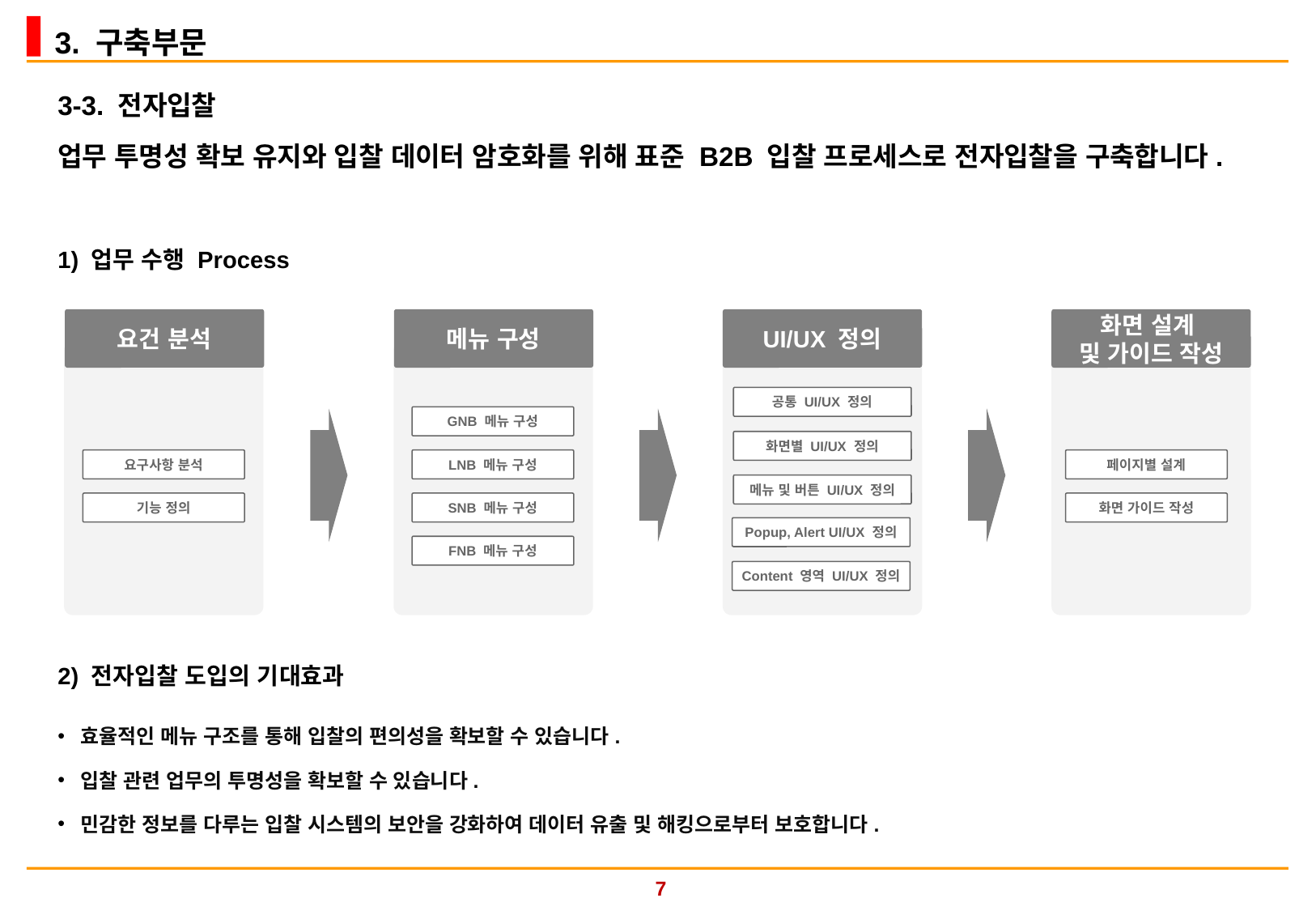

3. 구축부문
3-3. 전자입찰
업무 투명성 확보 유지와 입찰 데이터 암호화를 위해 표준 B2B 입찰 프로세스로 전자입찰을 구축합니다.
1) 업무 수행 Process
요건 분석
메뉴 구성
UI/UX 정의
화면 설계
및 가이드 작성

공통 UI/UX 정의
GNB 메뉴 구성
화면별 UI/UX 정의
요구사항 분석
LNB 메뉴 구성
페이지별 설계

메뉴 및 버튼 UI/UX 정의
기능 정의
SNB 메뉴 구성
화면 가이드 작성
Popup, Alert UI/UX 정의
FNB 메뉴 구성
Content 영역 UI/UX 정의
2) 전자입찰 도입의 기대효과
효율적인 메뉴 구조를 통해 입찰의 편의성을 확보할 수 있습니다.
입찰 관련 업무의 투명성을 확보할 수 있습니다.
민감한 정보를 다루는 입찰 시스템의 보안을 강화하여 데이터 유출 및 해킹으로부터 보호합니다.